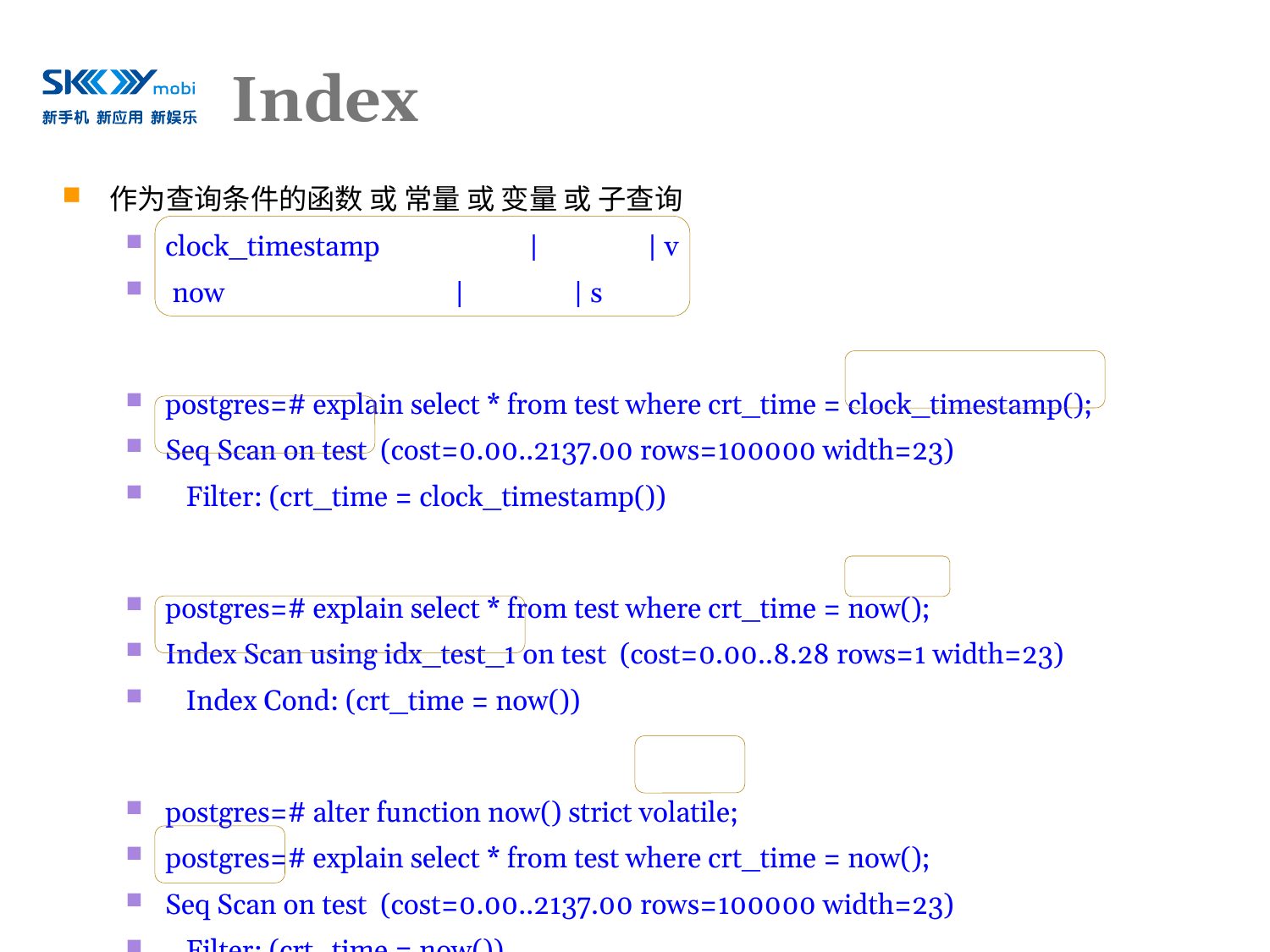

# Index
作为查询条件的函数 或 常量 或 变量 或 子查询
clock_timestamp                      |                | v
 now                                  |                | s

postgres=# explain select * from test where crt_time = clock_timestamp();
Seq Scan on test  (cost=0.00..2137.00 rows=100000 width=23)
   Filter: (crt_time = clock_timestamp())

postgres=# explain select * from test where crt_time = now();
Index Scan using idx_test_1 on test  (cost=0.00..8.28 rows=1 width=23)
   Index Cond: (crt_time = now())

postgres=# alter function now() strict volatile;
postgres=# explain select * from test where crt_time = now();
Seq Scan on test  (cost=0.00..2137.00 rows=100000 width=23)
   Filter: (crt_time = now())